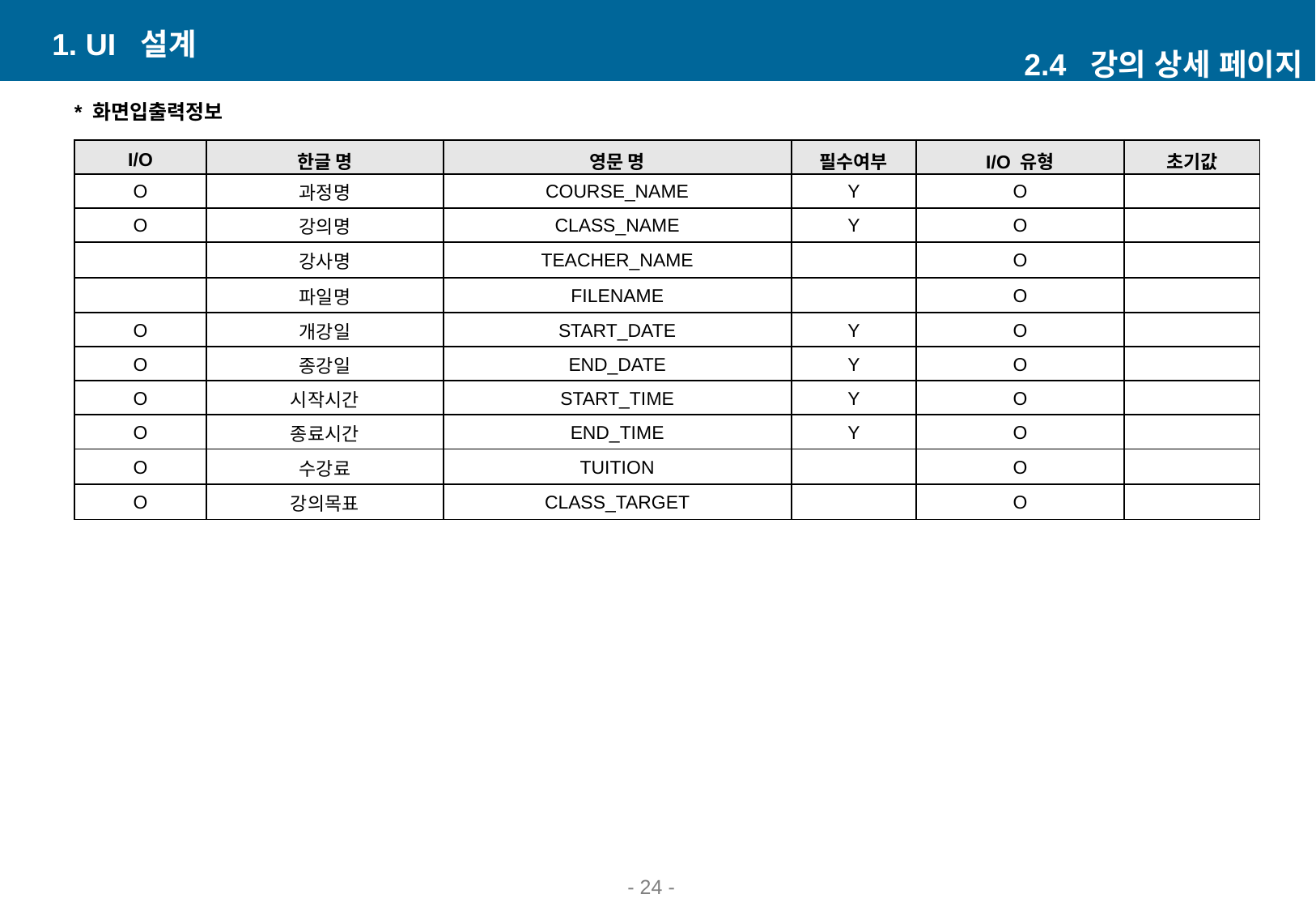

1. UI  설계
2.4  강의 상세 페이지
* 화면입출력정보
| I/O | 한글 명 | 영문 명 | 필수여부 | I/O 유형 | 초기값 |
| --- | --- | --- | --- | --- | --- |
| O | 과정명 | COURSE\_NAME | Y | O |  |
| O | 강의명 | CLASS\_NAME | Y | O |  |
|  | 강사명 | TEACHER\_NAME |  | O |  |
|  | 파일명 | FILENAME |  | O |  |
| O | 개강일 | START\_DATE | Y | O |  |
| O | 종강일 | END\_DATE | Y | O |  |
| O | 시작시간 | START\_TIME | Y | O |  |
| O | 종료시간 | END\_TIME | Y | O |  |
| O | 수강료 | TUITION |  | O |  |
| O | 강의목표 | CLASS\_TARGET |  | O |  |
- 24 -